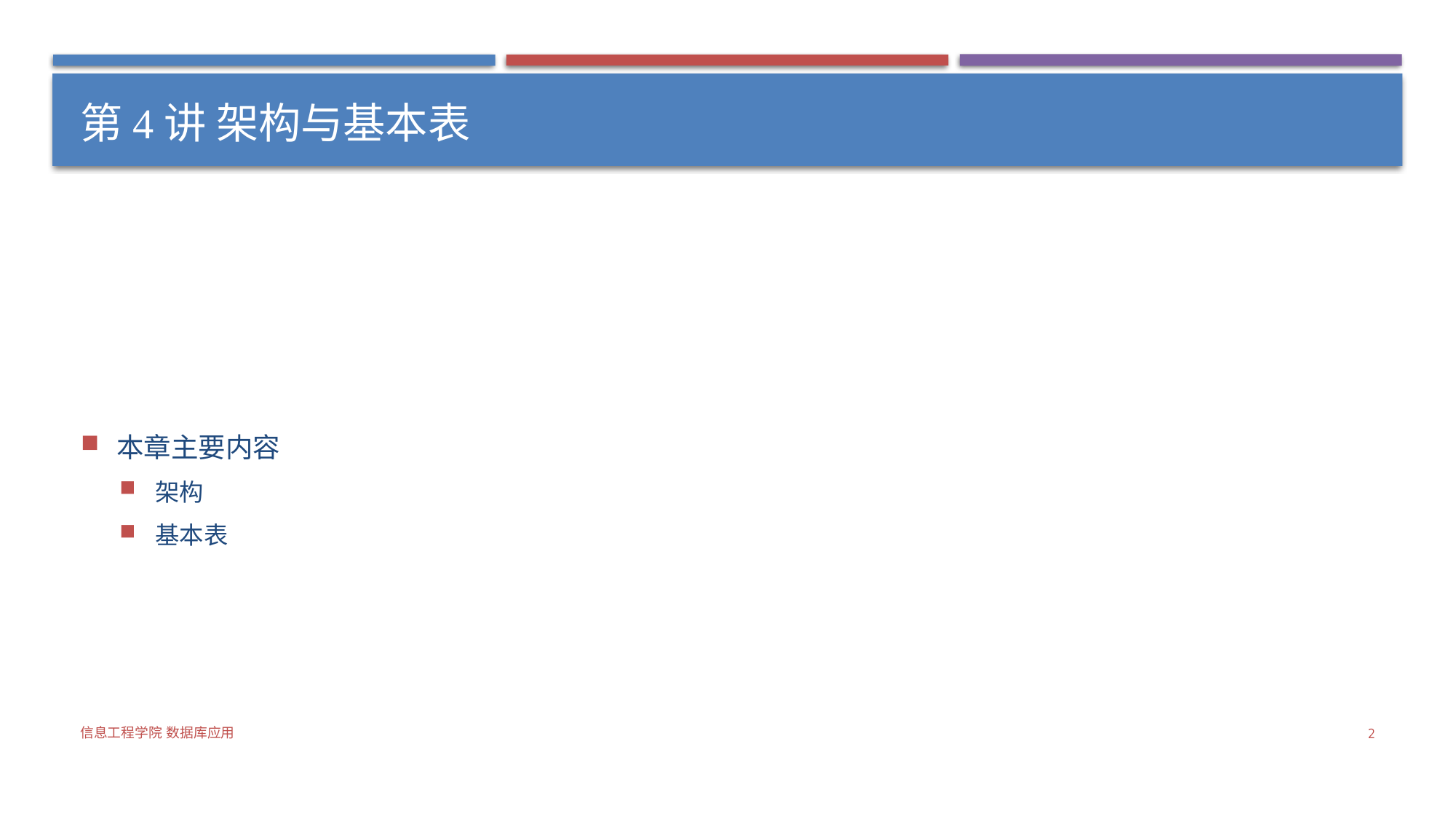

# 第4讲 架构与基本表
本章主要内容
架构
基本表
信息工程学院 数据库应用
2